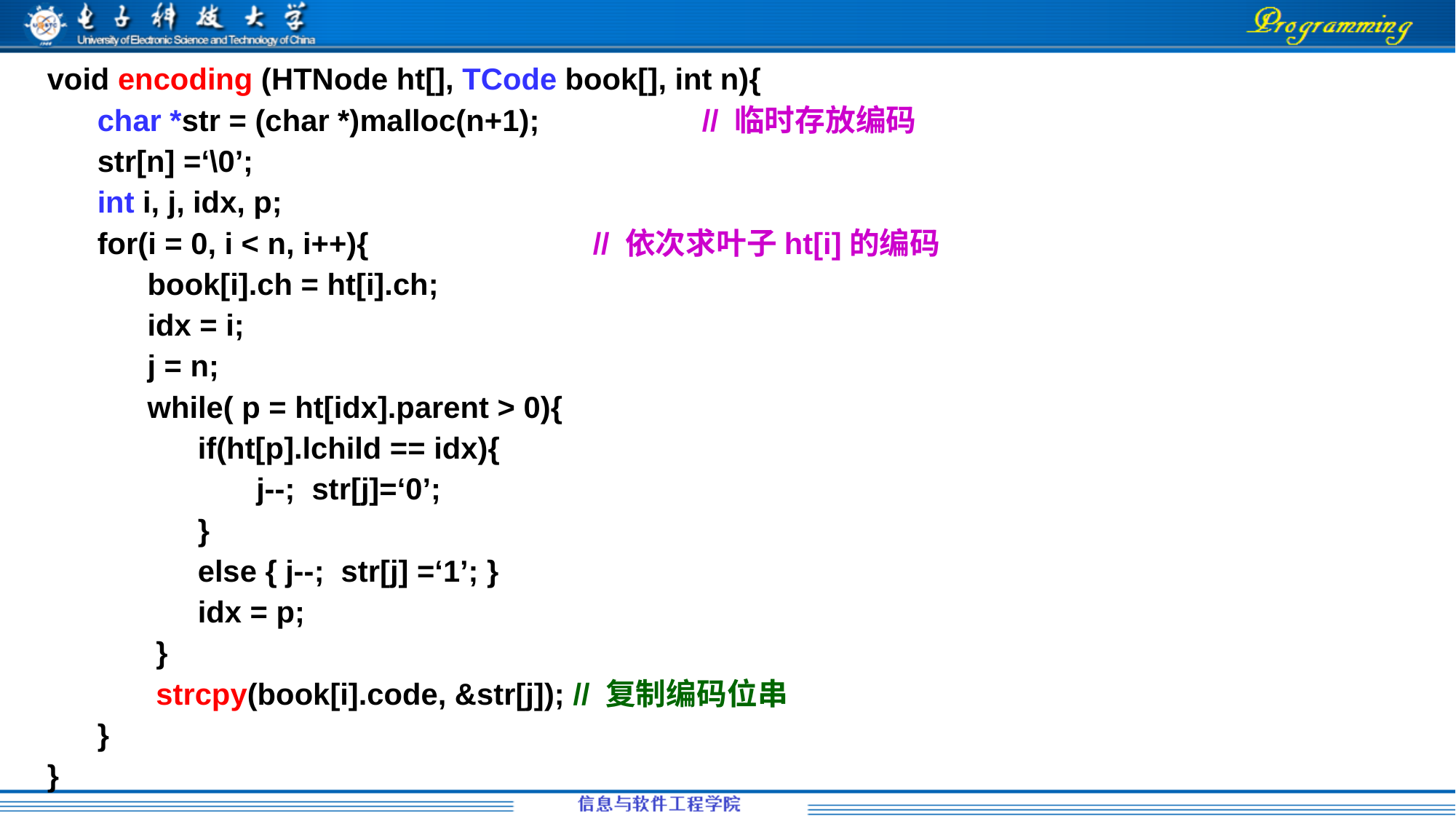

void encoding (HTNode ht[], TCode book[], int n){
      char *str = (char *)malloc(n+1); 		// 临时存放编码
      str[n] =‘\0’;
      int i, j, idx, p;
      for(i = 0, i < n, i++){			// 依次求叶子ht[i]的编码
            book[i].ch = ht[i].ch;
            idx = i;
            j = n;
            while( p = ht[idx].parent > 0){
                  if(ht[p].lchild == idx){
                         j--;  str[j]=‘0’;
                  }
                  else { j--;  str[j] =‘1’; }
                  idx = p;
             }
             strcpy(book[i].code, &str[j]); // 复制编码位串
      }
}